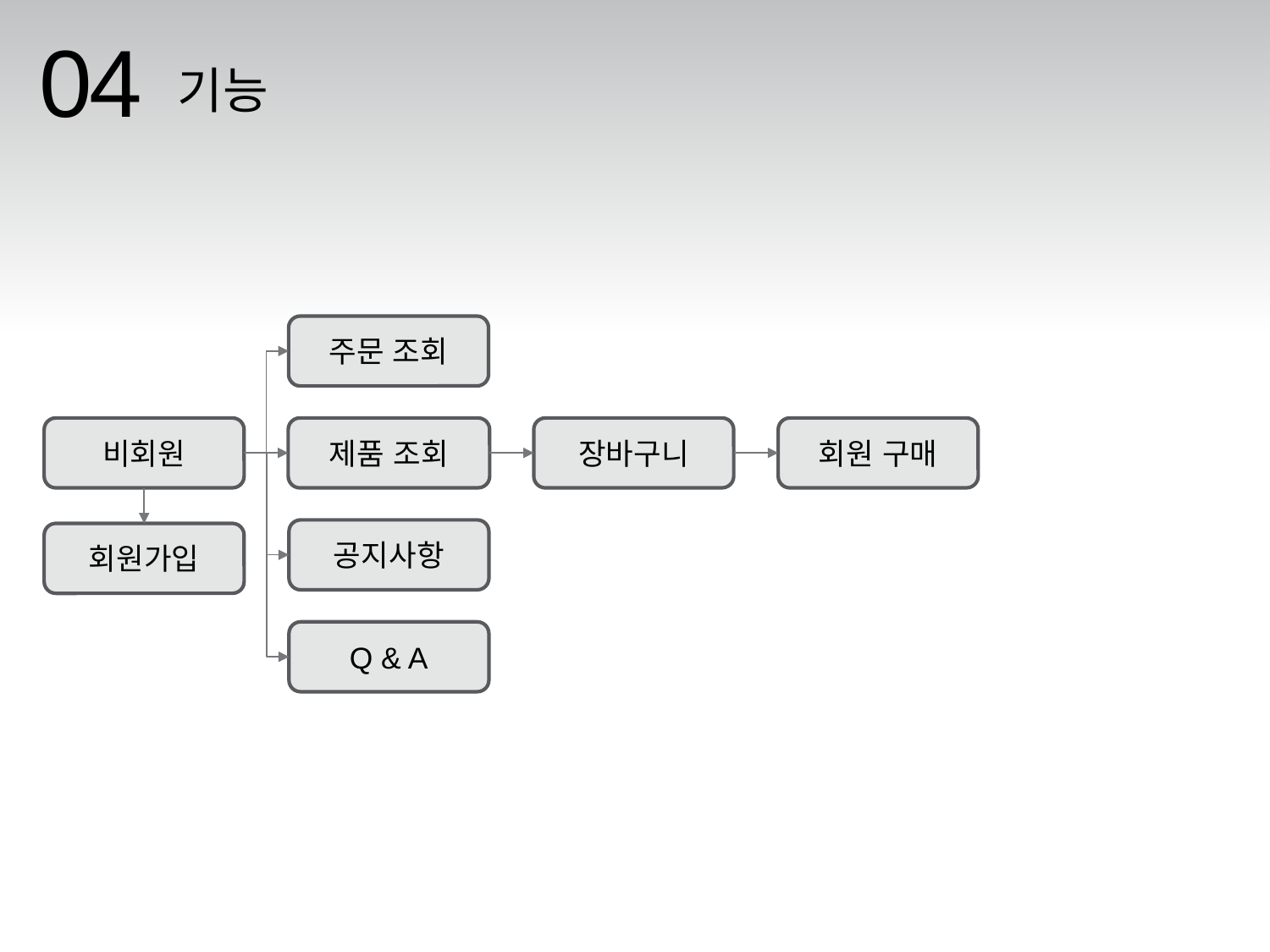

04
기능
주문 조회
비회원
제품 조회
장바구니
회원 구매
공지사항
회원가입
Q & A